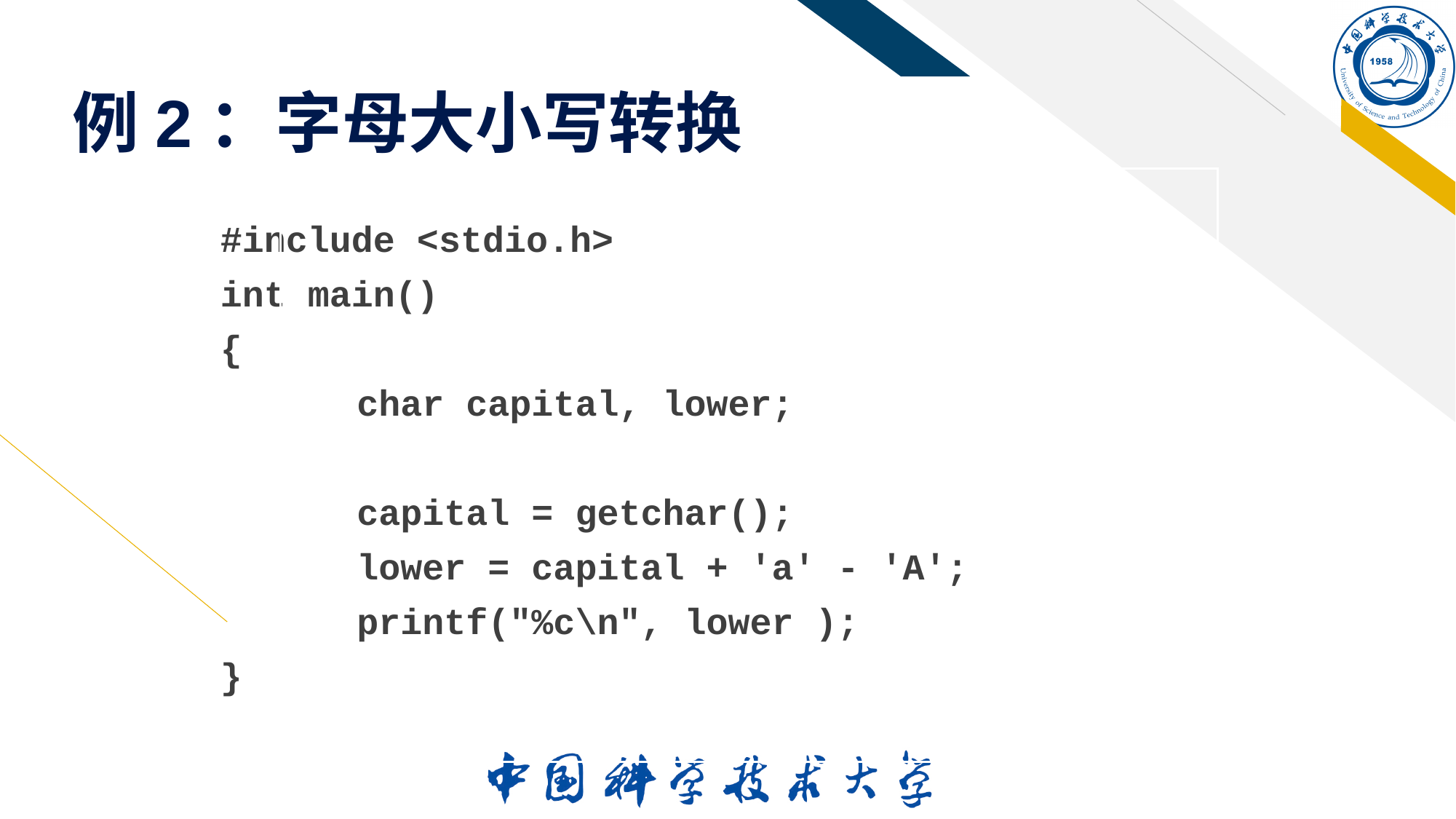

# 例2：字母大小写转换

#include <stdio.h>
int main()
{
  	char capital, lower;

 		capital = getchar();
 		lower = capital + 'a' - 'A';
  	printf("%c\n", lower );
}